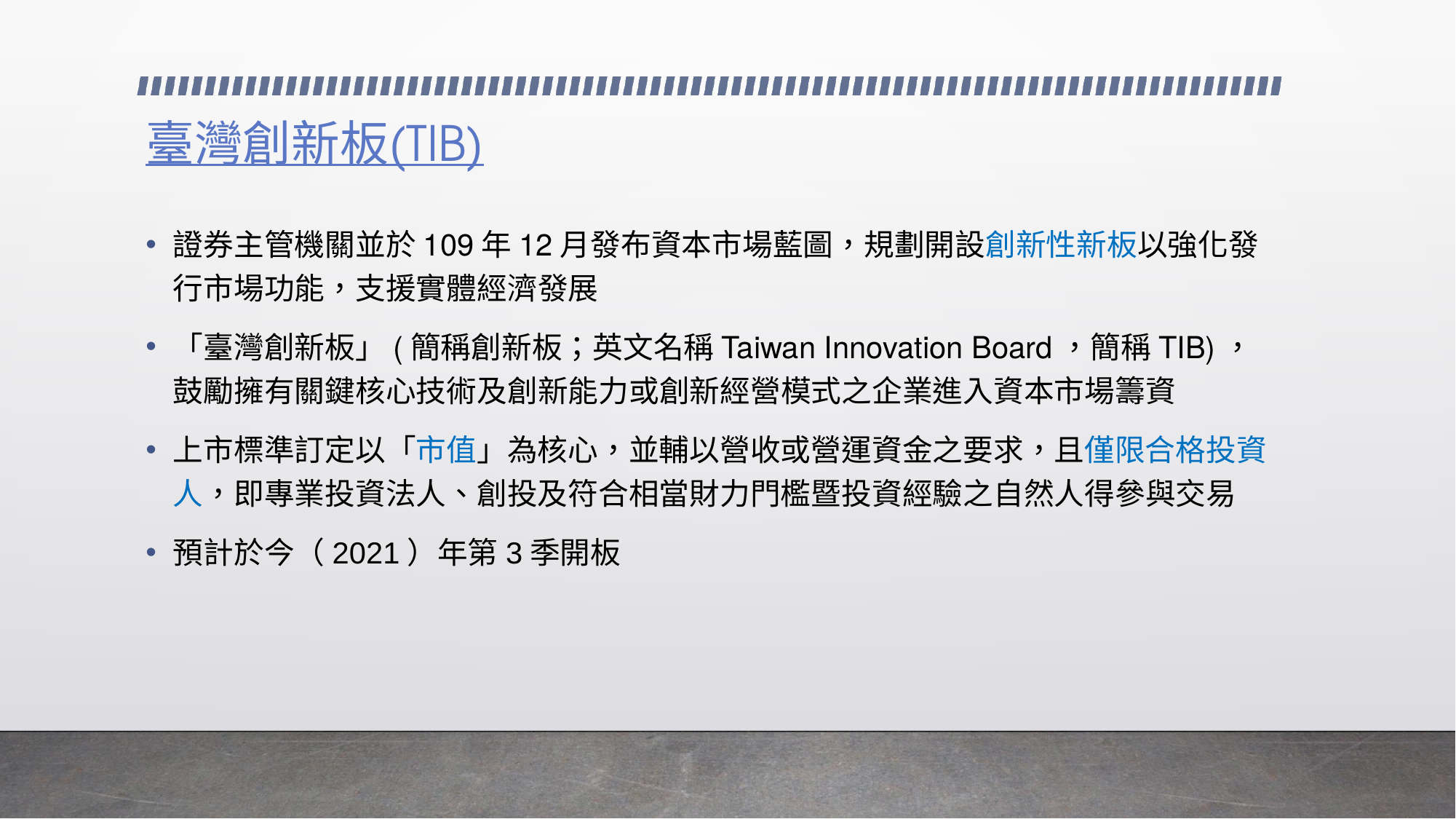

# 臺灣創新板(TIB)
證券主管機關並於109年12月發布資本市場藍圖，規劃開設創新性新板以強化發行市場功能，支援實體經濟發展
「臺灣創新板」(簡稱創新板；英文名稱Taiwan Innovation Board，簡稱TIB)，鼓勵擁有關鍵核心技術及創新能力或創新經營模式之企業進入資本市場籌資
上市標準訂定以「市值」為核心，並輔以營收或營運資金之要求，且僅限合格投資人，即專業投資法人、創投及符合相當財力門檻暨投資經驗之自然人得參與交易
預計於今（2021）年第3季開板